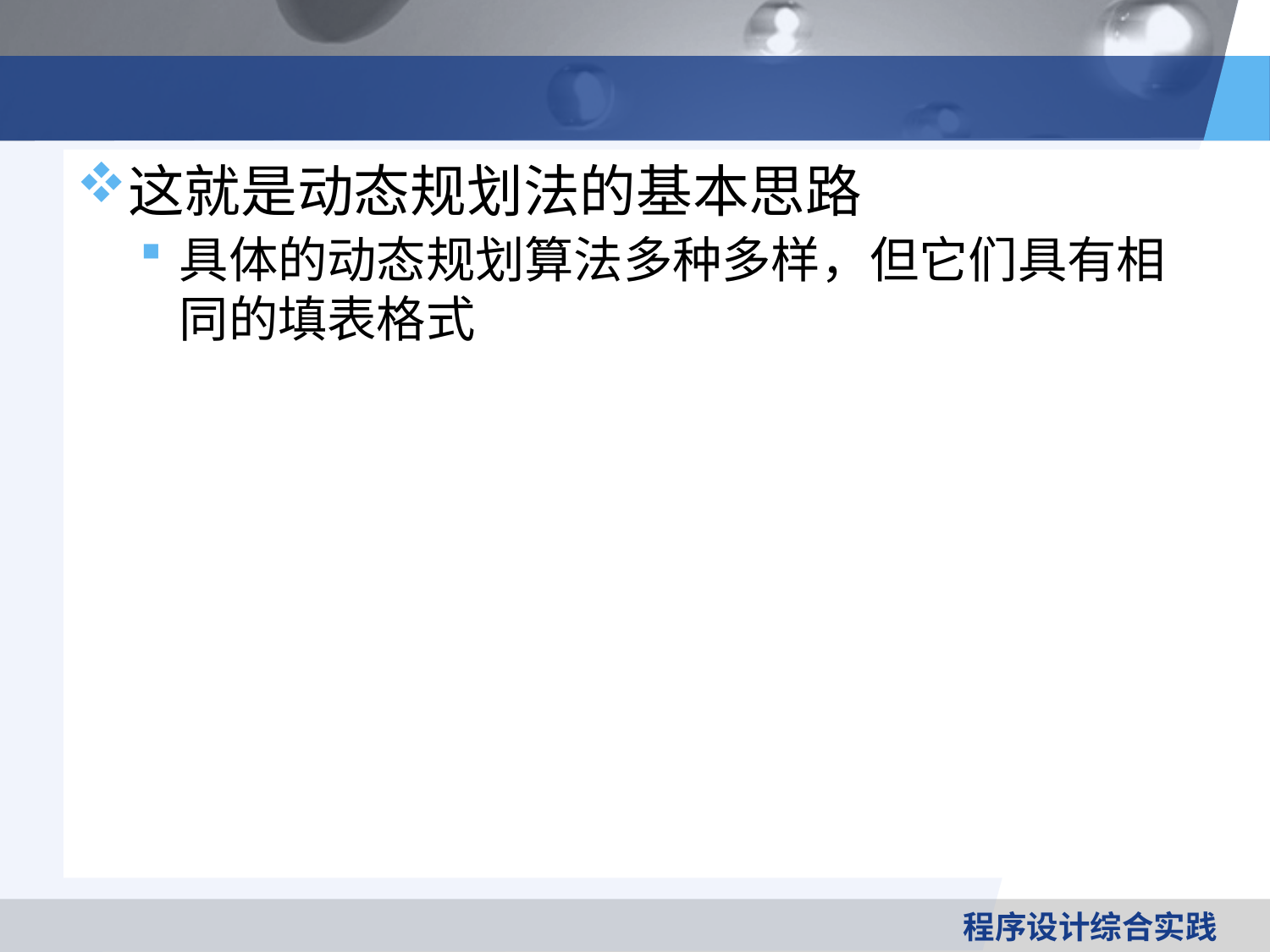

#
这就是动态规划法的基本思路
具体的动态规划算法多种多样，但它们具有相同的填表格式